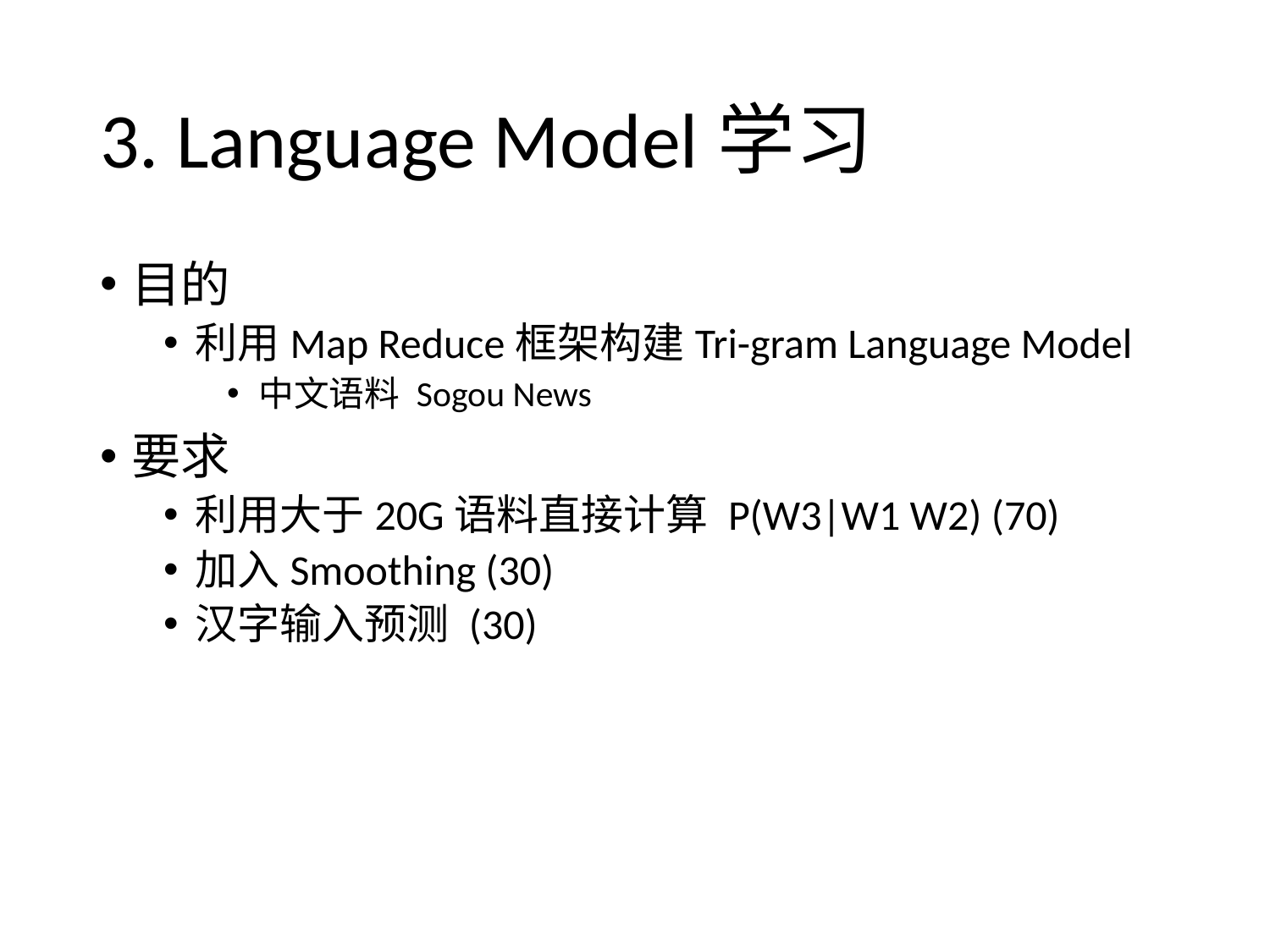

# 3. Language Model学习
目的
利用Map Reduce框架构建Tri-gram Language Model
中文语料 Sogou News
要求
利用大于20G语料直接计算 P(W3|W1 W2) (70)
加入Smoothing (30)
汉字输入预测 (30)